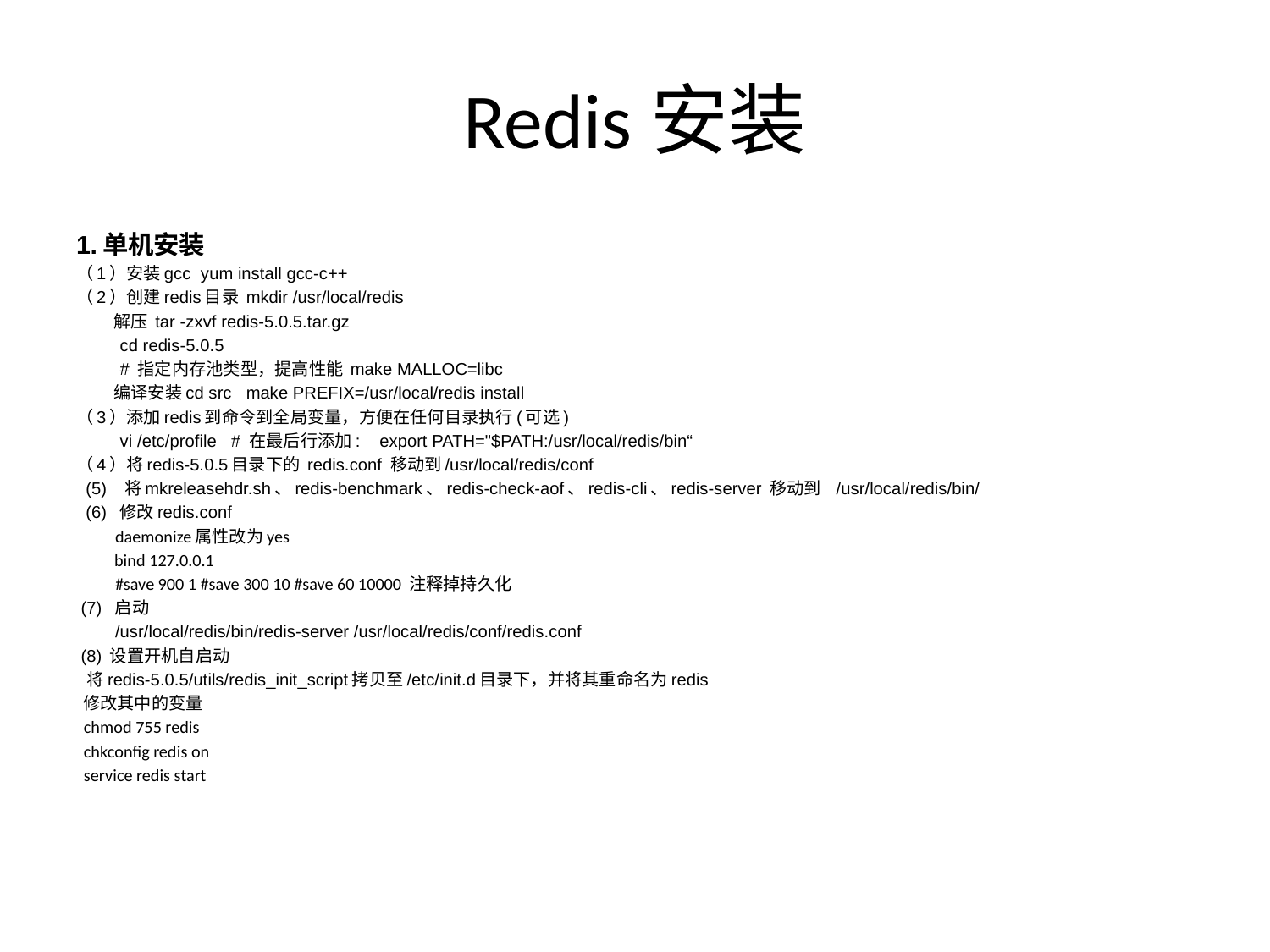

# Redis安装
1.单机安装
（1）安装gcc  yum install gcc-c++
（2）创建redis目录 mkdir /usr/local/redis
         解压 tar -zxvf redis-5.0.5.tar.gz
         cd redis-5.0.5
         # 指定内存池类型，提高性能 make MALLOC=libc
         编译安装cd src   make PREFIX=/usr/local/redis install
（3）添加redis到命令到全局变量，方便在任何目录执行(可选)
         vi /etc/profile   # 在最后行添加:    export PATH="$PATH:/usr/local/redis/bin“
（4）将redis-5.0.5目录下的 redis.conf 移动到/usr/local/redis/conf
  (5)   将mkreleasehdr.sh、redis-benchmark、redis-check-aof、redis-cli、redis-server 移动到   /usr/local/redis/bin/
  (6)  修改redis.conf
        daemonize属性改为yes
          bind 127.0.0.1
        #save 900 1 #save 300 10 #save 60 10000 注释掉持久化
 (7)  启动
        /usr/local/redis/bin/redis-server /usr/local/redis/conf/redis.conf
 (8) 设置开机自启动
  将redis-5.0.5/utils/redis_init_script拷贝至/etc/init.d目录下，并将其重命名为redis
 修改其中的变量
  chmod 755 redis
  chkconfig redis on
  service redis start